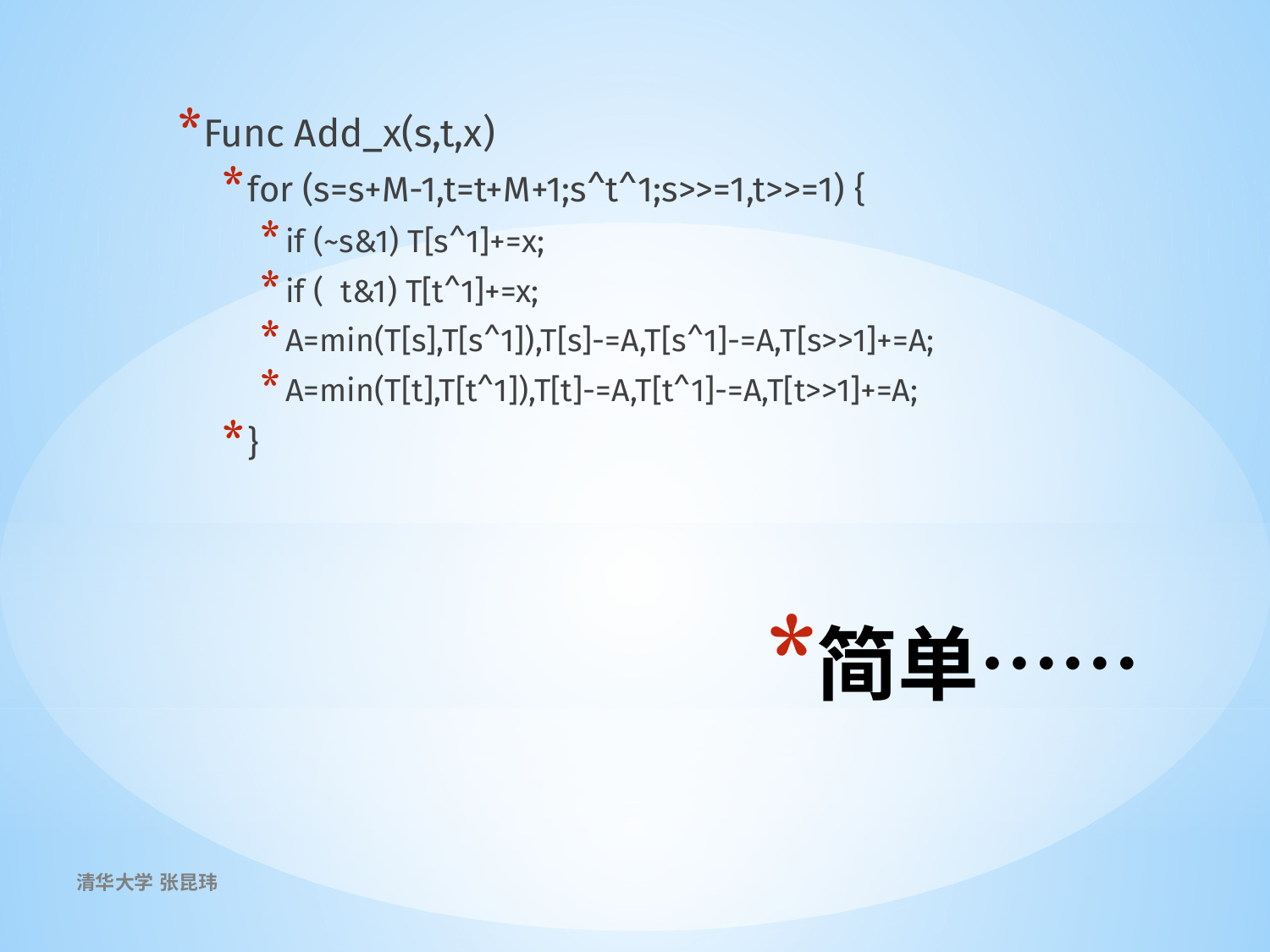

Func Add_x(s,t,x)
for (s=s+M-1,t=t+M+1;s^t^1;s>>=1,t>>=1) {
if (~s&1) T[s^1]+=x;
if (  t&1) T[t^1]+=x;
A=min(T[s],T[s^1]),T[s]-=A,T[s^1]-=A,T[s>>1]+=A;
A=min(T[t],T[t^1]),T[t]-=A,T[t^1]-=A,T[t>>1]+=A;
}
# 简单……
清华大学 张昆玮
55